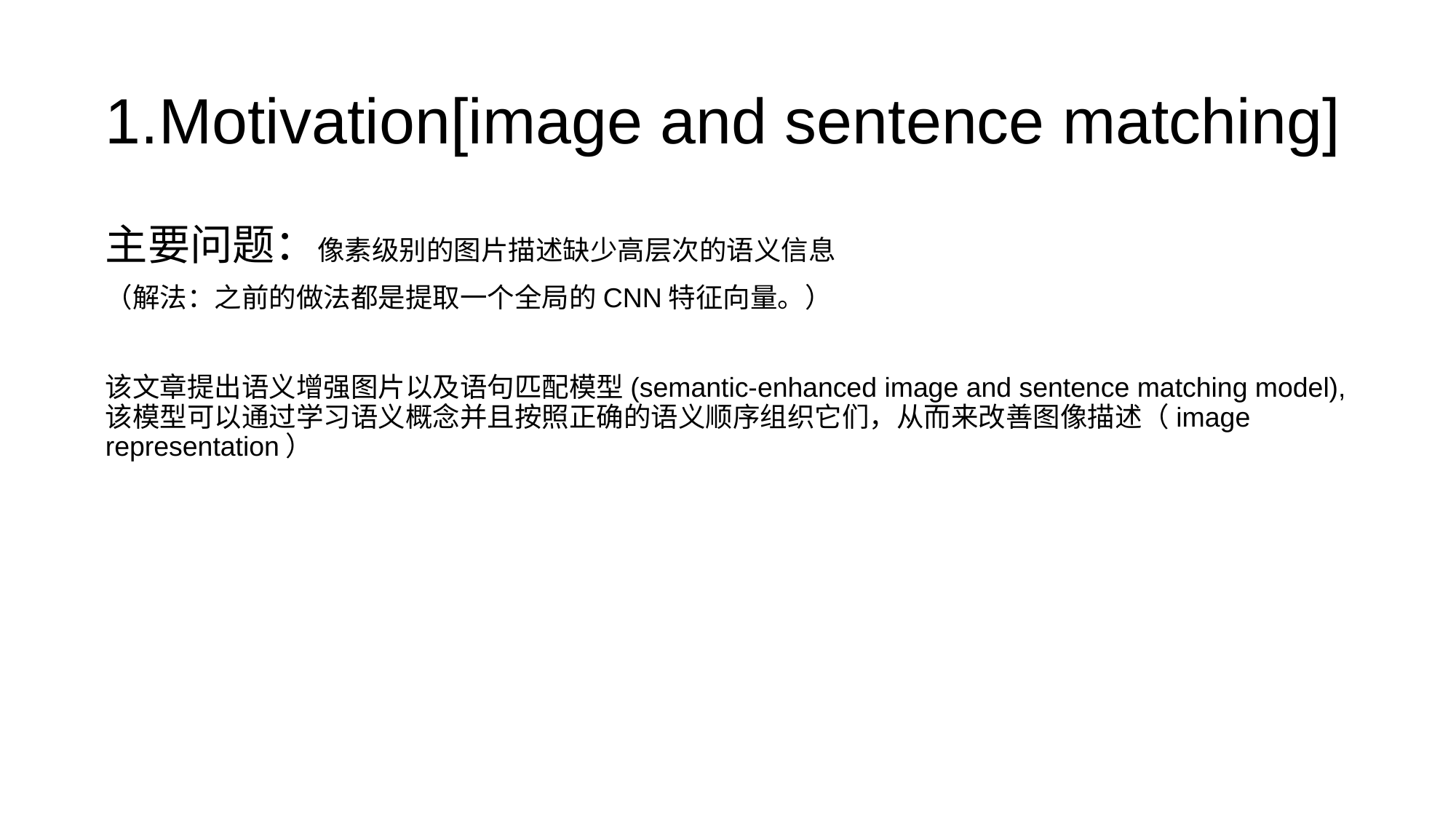

# 1.Motivation[image and sentence matching]
主要问题：像素级别的图片描述缺少高层次的语义信息
（解法：之前的做法都是提取一个全局的CNN特征向量。）

该文章提出语义增强图片以及语句匹配模型(semantic-enhanced image and sentence matching model),该模型可以通过学习语义概念并且按照正确的语义顺序组织它们，从而来改善图像描述（image  representation）